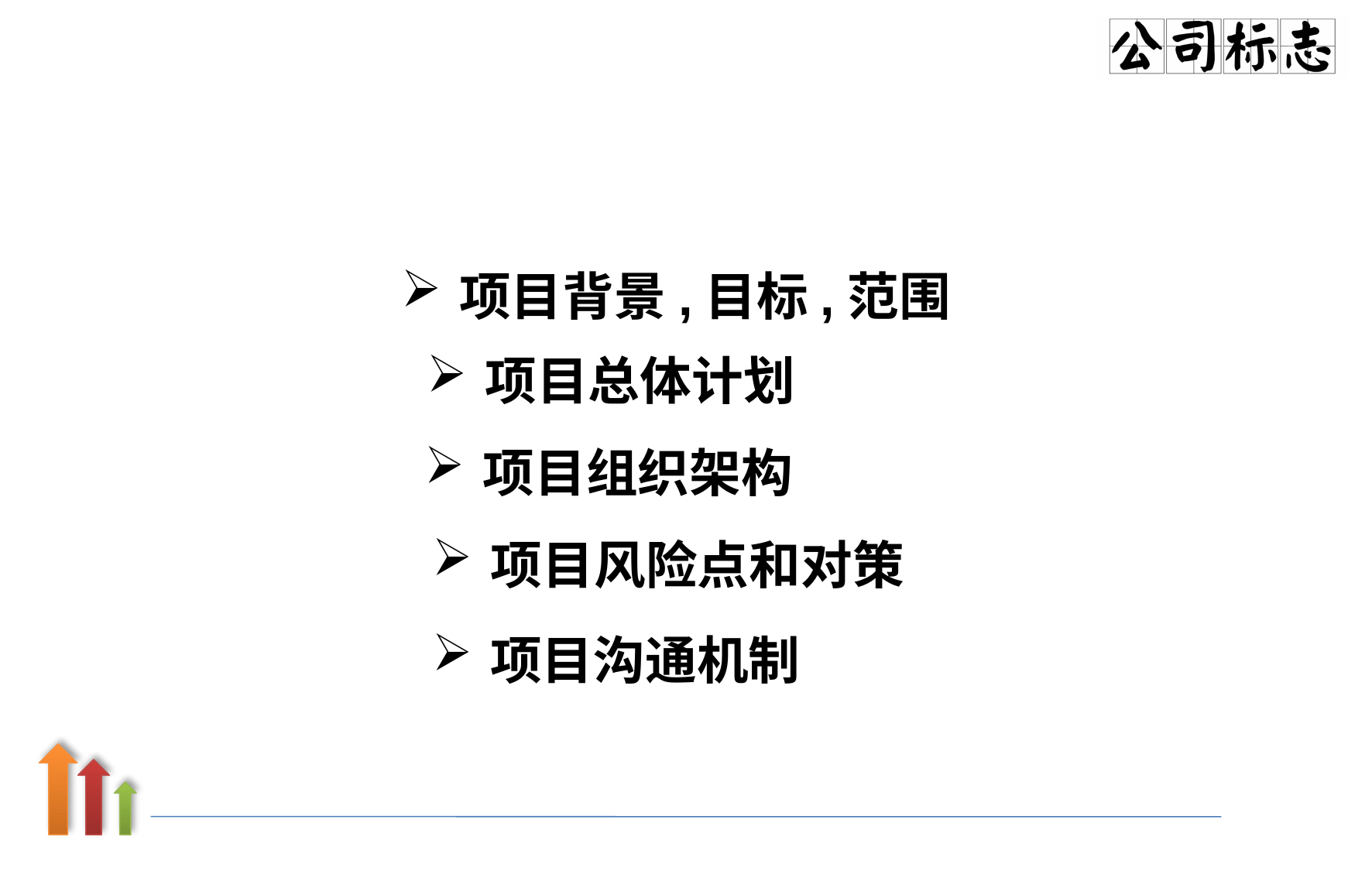

项目背景,目标,范围
项目总体计划
项目组织架构
项目风险点和对策
项目沟通机制